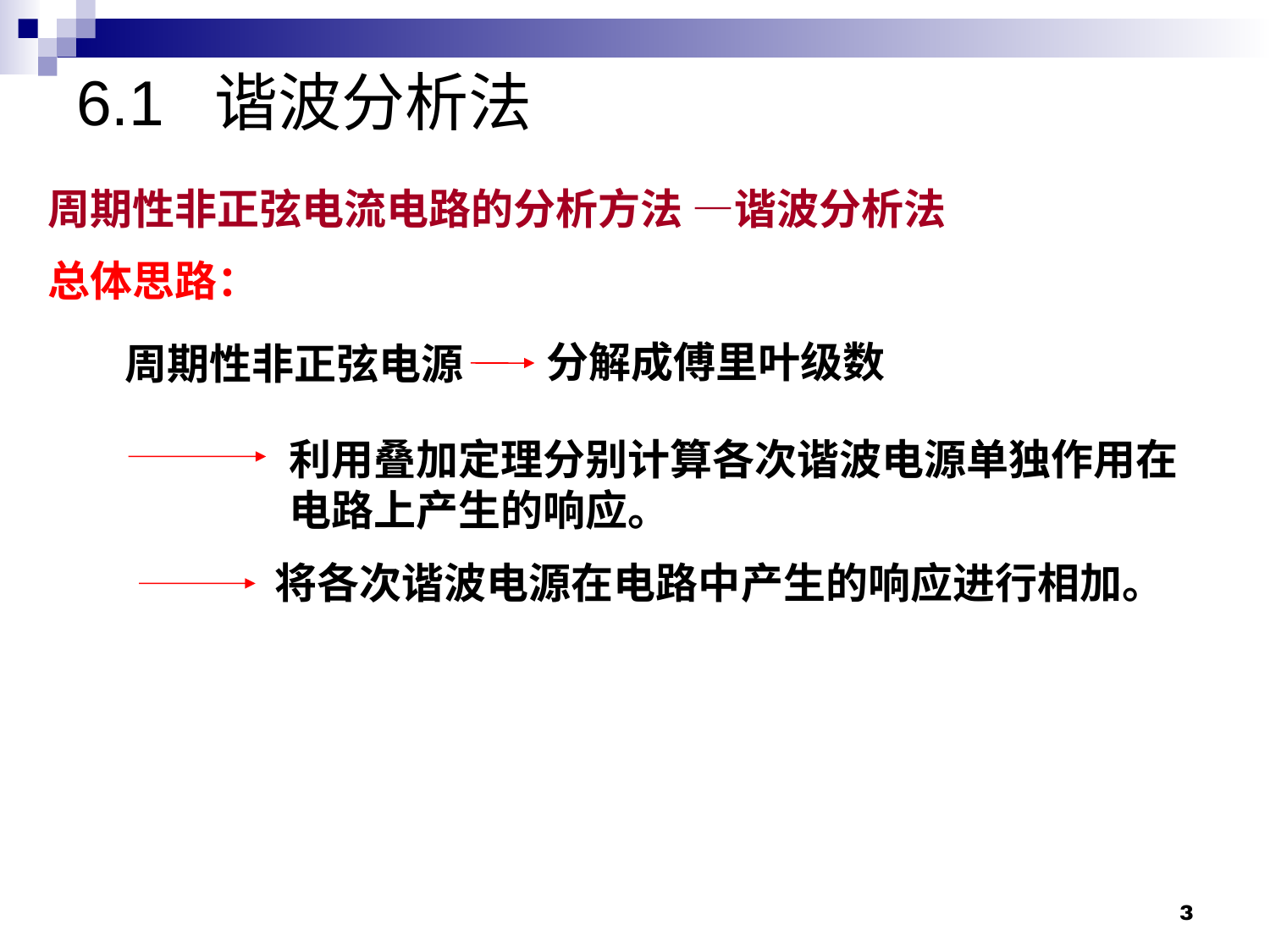

# 6.1  谐波分析法
周期性非正弦电流电路的分析方法 —谐波分析法
总体思路：
分解成傅里叶级数
周期性非正弦电源

利用叠加定理分别计算各次谐波电源单独作用在电路上产生的响应。

将各次谐波电源在电路中产生的响应进行相加。

3